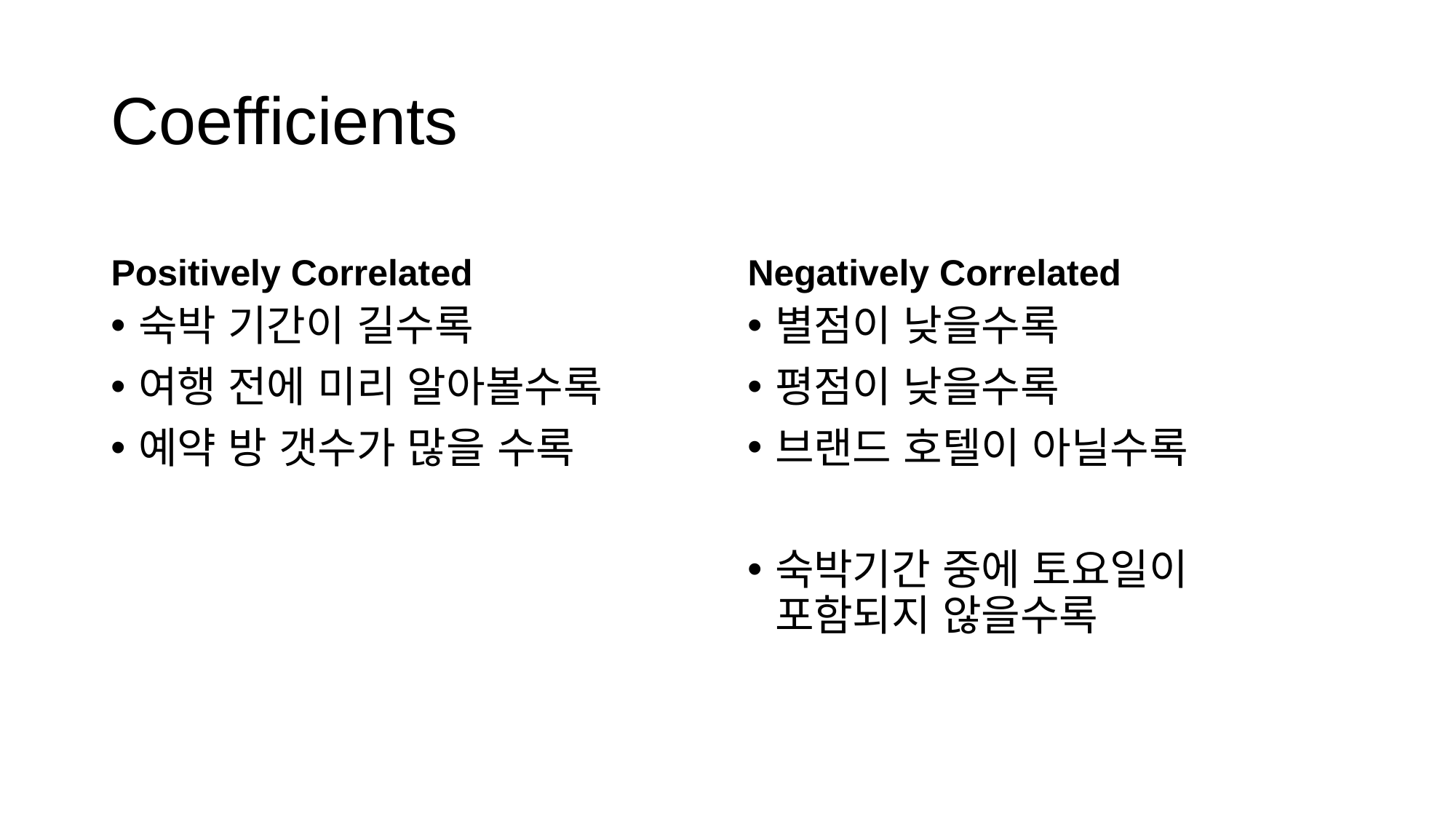

# Coefficients
Positively Correlated
Negatively Correlated
숙박 기간이 길수록
여행 전에 미리 알아볼수록
예약 방 갯수가 많을 수록
별점이 낮을수록
평점이 낮을수록
브랜드 호텔이 아닐수록

숙박기간 중에 토요일이 포함되지 않을수록